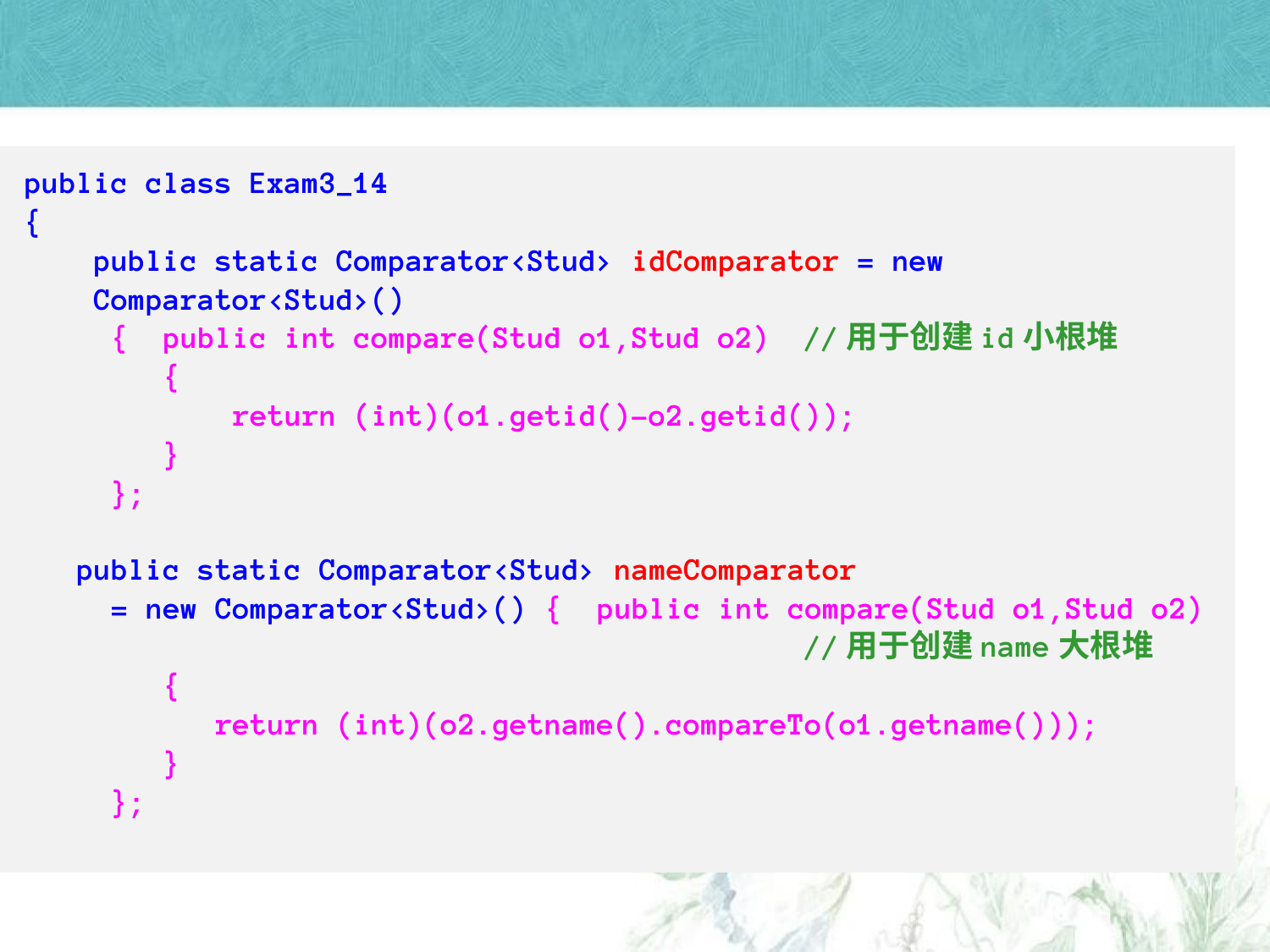

public class Exam3_14
{
    public static Comparator<Stud> idComparator = new
    Comparator<Stud>()
     {  public int compare(Stud o1,Stud o2)	 //用于创建id小根堆
        {
            return (int)(o1.getid()-o2.getid());
        }
     };
   public static Comparator<Stud> nameComparator
     = new Comparator<Stud>() {  public int compare(Stud o1,Stud o2)	 					 //用于创建name大根堆
        {
           return (int)(o2.getname().compareTo(o1.getname()));
        }
     };